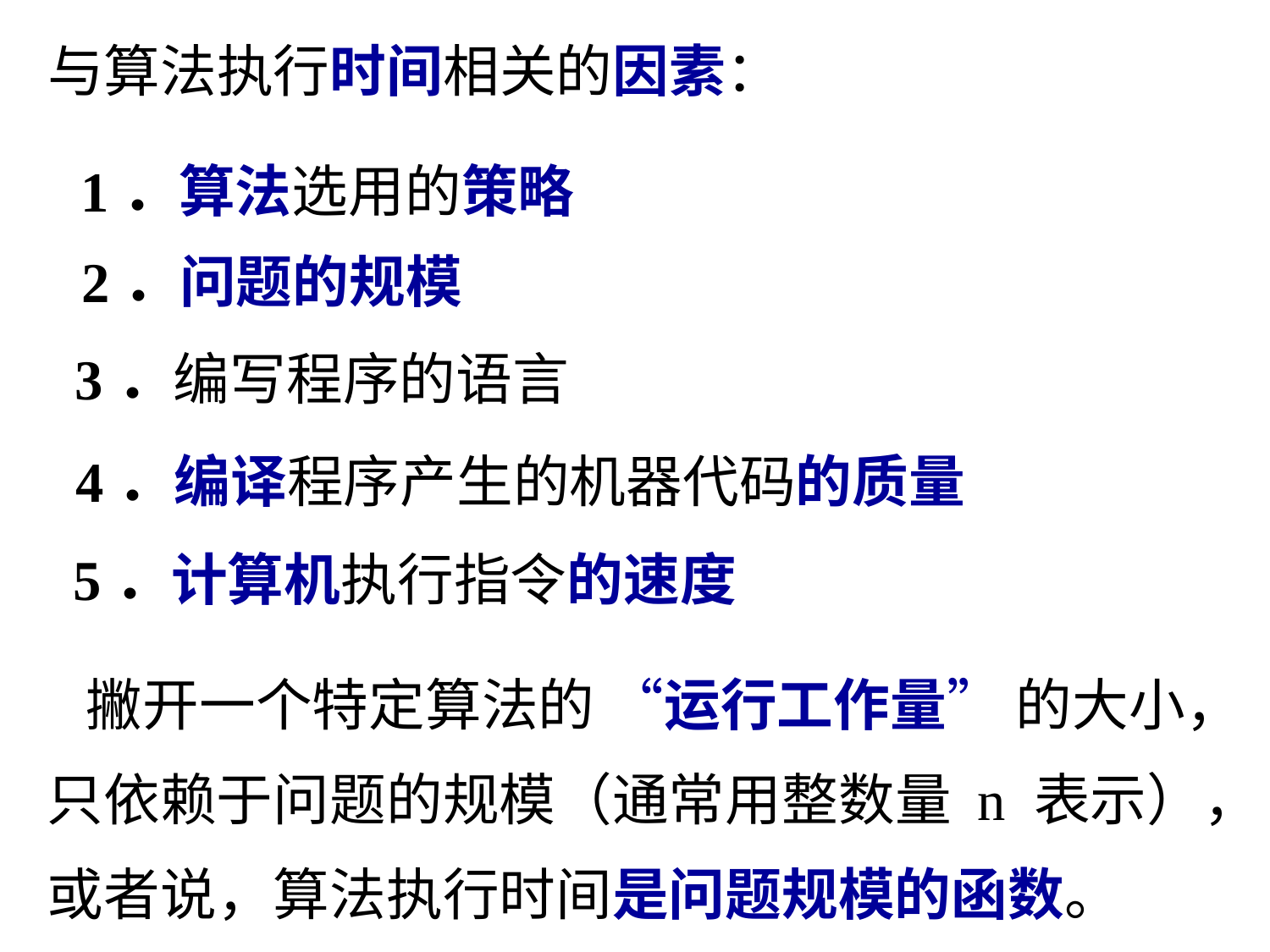

与算法执行时间相关的因素：
1．算法选用的策略
2．问题的规模
3．编写程序的语言
4．编译程序产生的机器代码的质量
5．计算机执行指令的速度
  撇开一个特定算法的 “运行工作量” 的大小，只依赖于问题的规模（通常用整数量 n 表示），或者说，算法执行时间是问题规模的函数。